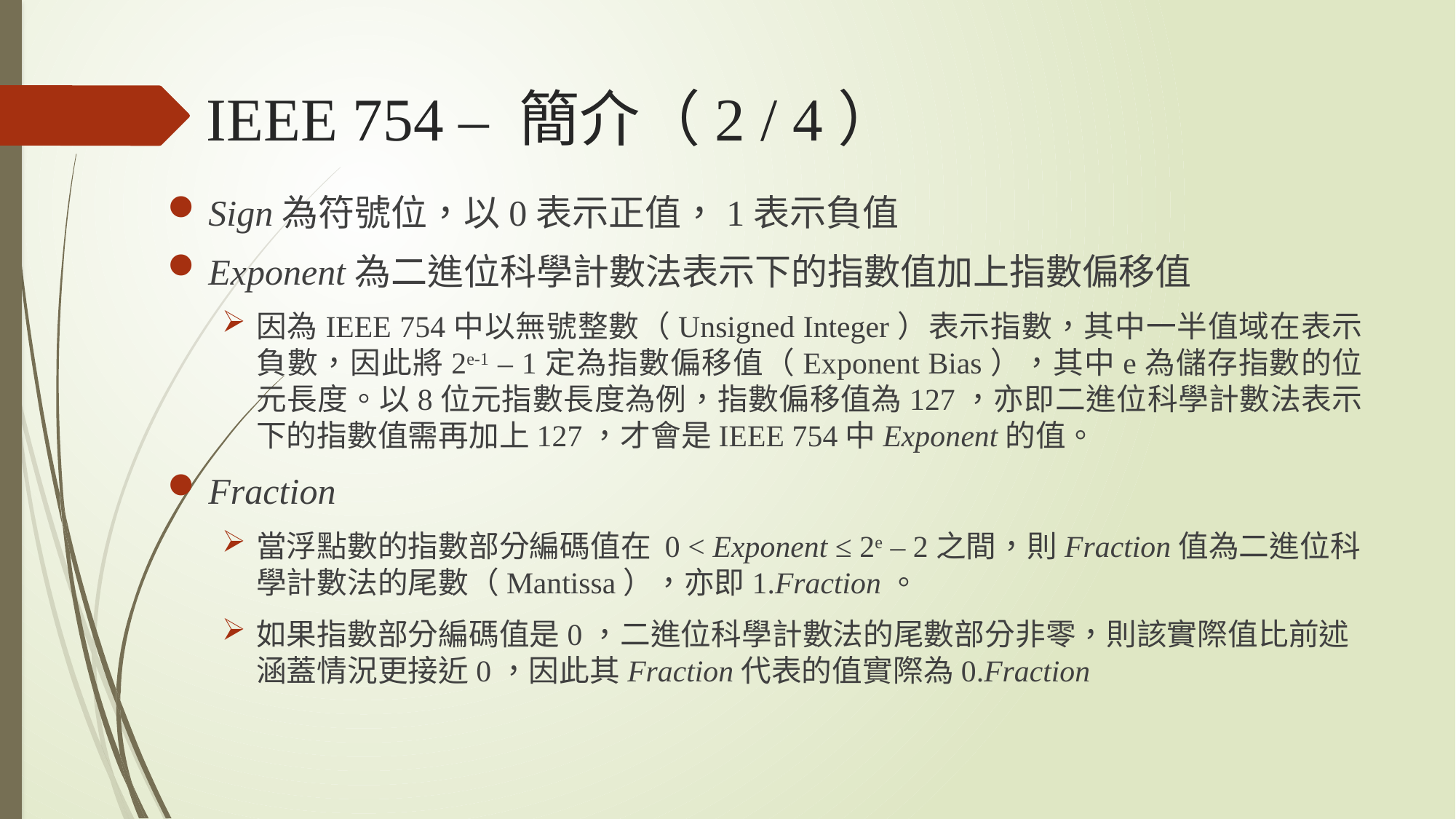

# IEEE 754 – 簡介（2 / 4）
Sign為符號位，以0表示正值，1表示負值
Exponent為二進位科學計數法表示下的指數值加上指數偏移值
因為IEEE 754中以無號整數（Unsigned Integer）表示指數，其中一半值域在表示負數，因此將2e-1 – 1定為指數偏移值（Exponent Bias），其中e為儲存指數的位元長度。以8位元指數長度為例，指數偏移值為127，亦即二進位科學計數法表示下的指數值需再加上127，才會是IEEE 754中Exponent的值。
Fraction
當浮點數的指數部分編碼值在 0 < Exponent ≤ 2e – 2之間，則Fraction值為二進位科學計數法的尾數（Mantissa），亦即1.Fraction。
如果指數部分編碼值是0，二進位科學計數法的尾數部分非零，則該實際值比前述涵蓋情況更接近0，因此其Fraction代表的值實際為0.Fraction